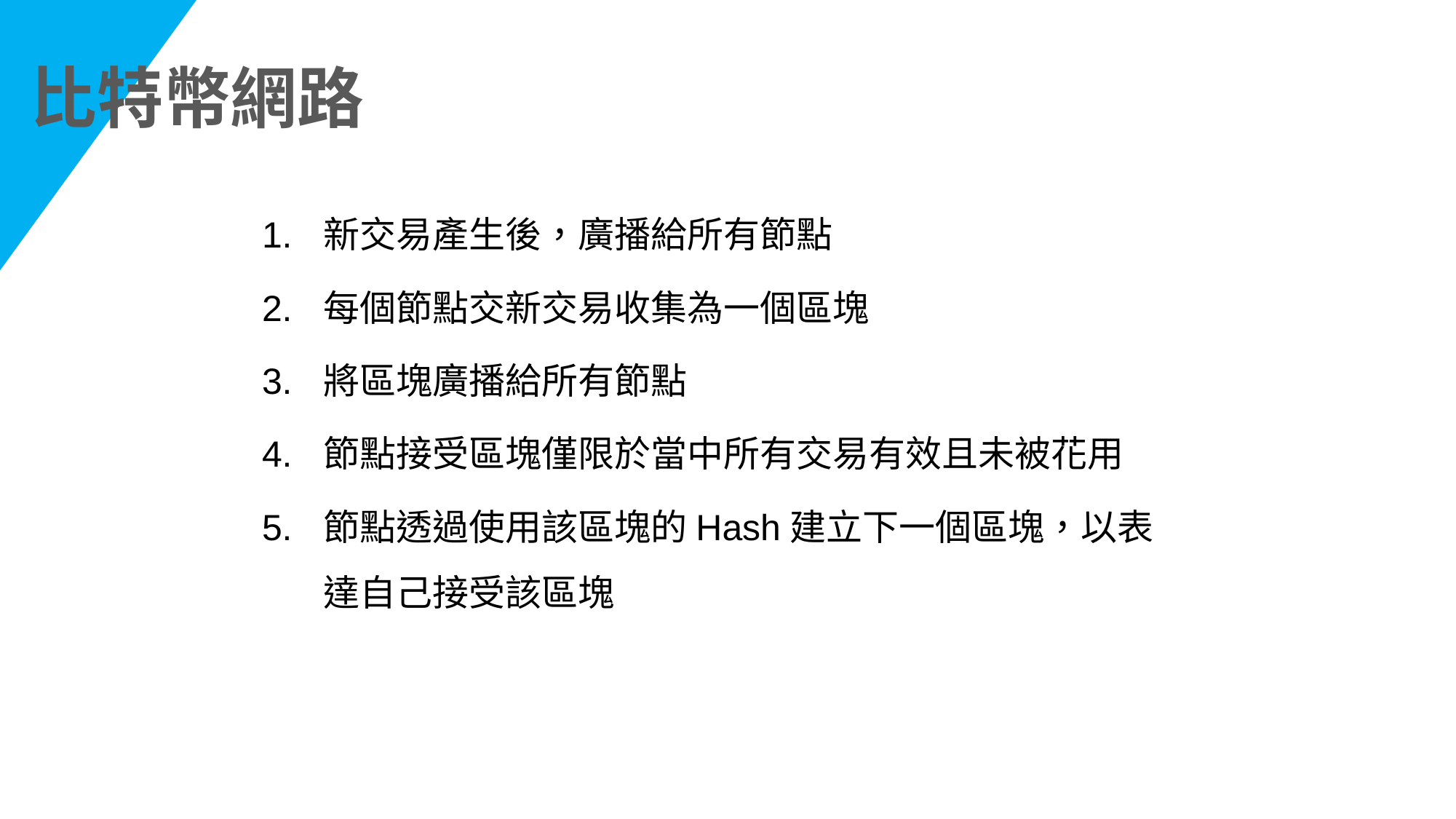

比特幣網路
新交易產生後，廣播給所有節點
每個節點交新交易收集為一個區塊
將區塊廣播給所有節點
節點接受區塊僅限於當中所有交易有效且未被花用
節點透過使用該區塊的Hash建立下一個區塊，以表達自己接受該區塊